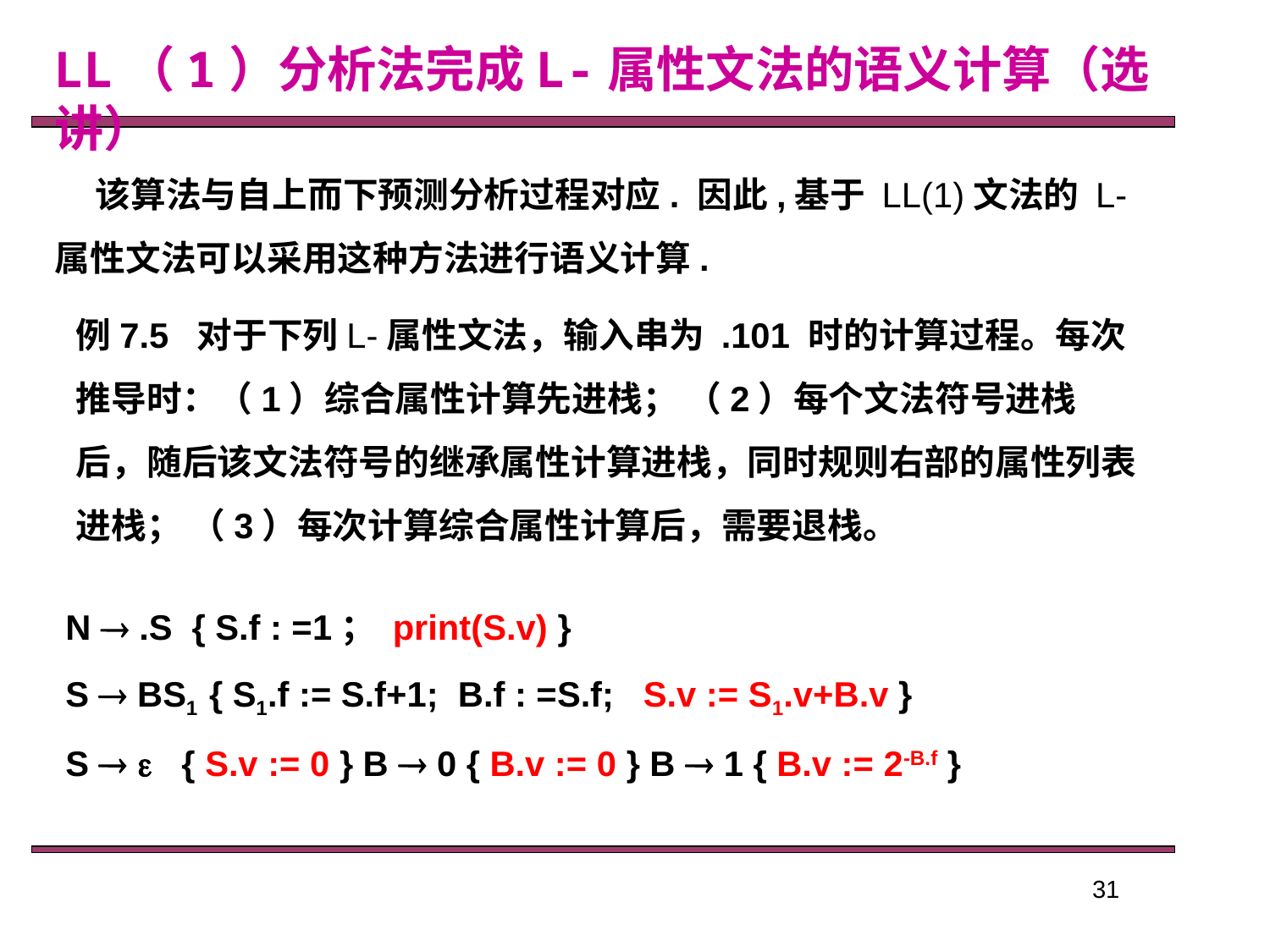

LL（1）分析法完成L-属性文法的语义计算（选讲）
    该算法与自上而下预测分析过程对应. 因此,基于 LL(1)文法的 L-属性文法可以采用这种方法进行语义计算.
例7.5  对于下列L-属性文法，输入串为 .101 时的计算过程。每次推导时：（1）综合属性计算先进栈； （2）每个文法符号进栈后，随后该文法符号的继承属性计算进栈，同时规则右部的属性列表进栈； （3）每次计算综合属性计算后，需要退栈。
N → .S  { S.f : =1； print(S.v) }
S → BS1  { S1.f := S.f+1;  B.f : =S.f;   S.v := S1.v+B.v }
S → ε   { S.v := 0 } B → 0 { B.v := 0 } B → 1 { B.v := 2-B.f }
31